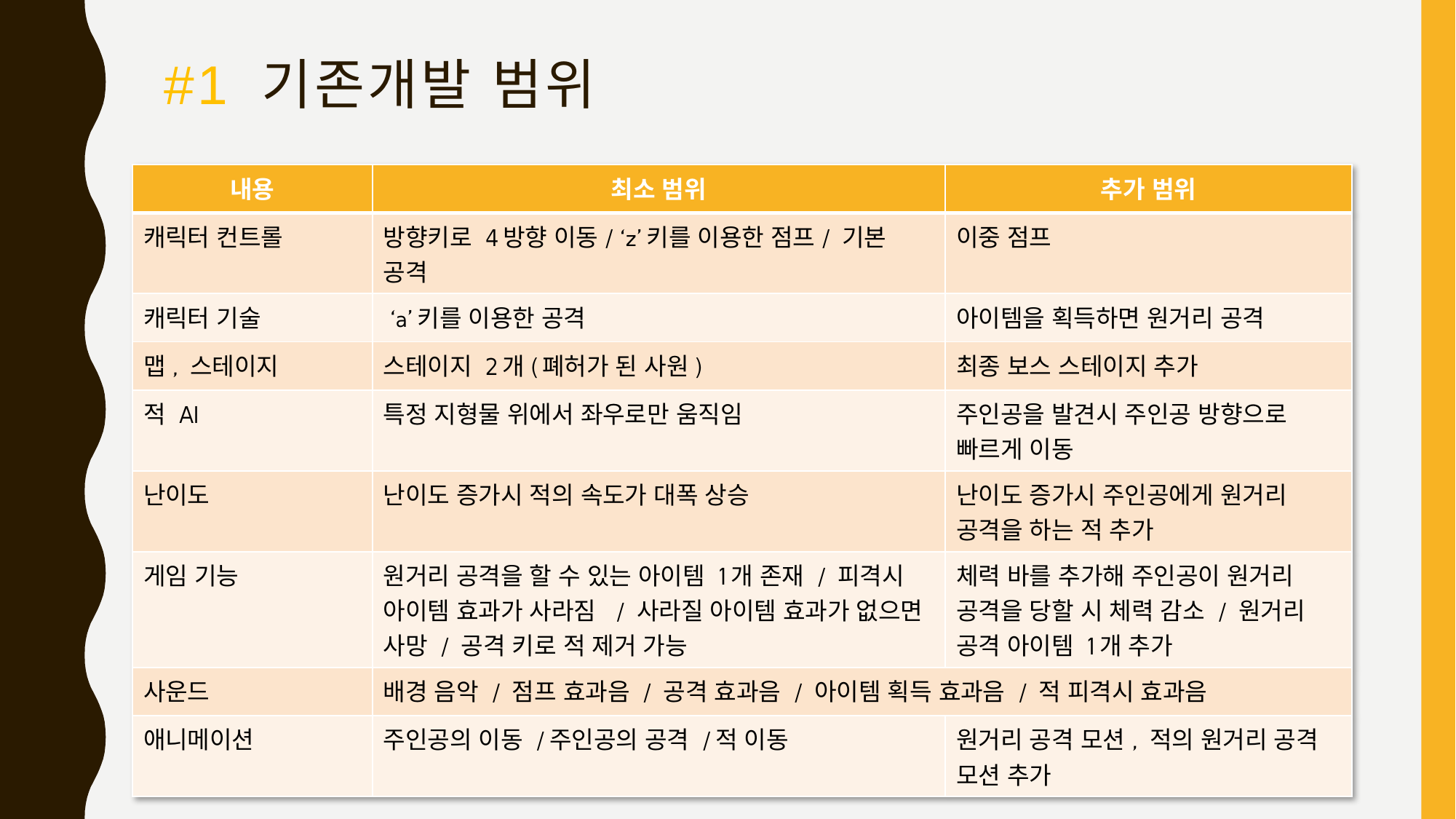

# #1 기존개발 범위
| 내용 | 최소 범위 | 추가 범위 |
| --- | --- | --- |
| 캐릭터 컨트롤 | 방향키로 4방향 이동/ ‘z’키를 이용한 점프/ 기본 공격 | 이중 점프 |
| 캐릭터 기술 | ‘a’키를 이용한 공격 | 아이템을 획득하면 원거리 공격 |
| 맵, 스테이지 | 스테이지 2개(폐허가 된 사원) | 최종 보스 스테이지 추가 |
| 적 AI | 특정 지형물 위에서 좌우로만 움직임 | 주인공을 발견시 주인공 방향으로 빠르게 이동 |
| 난이도 | 난이도 증가시 적의 속도가 대폭 상승 | 난이도 증가시 주인공에게 원거리 공격을 하는 적 추가 |
| 게임 기능 | 원거리 공격을 할 수 있는 아이템 1개 존재 / 피격시 아이템 효과가 사라짐 / 사라질 아이템 효과가 없으면 사망 / 공격 키로 적 제거 가능 | 체력 바를 추가해 주인공이 원거리 공격을 당할 시 체력 감소 / 원거리 공격 아이템 1개 추가 |
| 사운드 | 배경 음악 / 점프 효과음 / 공격 효과음 / 아이템 획득 효과음 / 적 피격시 효과음 |  |
| 애니메이션 | 주인공의 이동 /주인공의 공격 /적 이동 | 원거리 공격 모션, 적의 원거리 공격 모션 추가 |